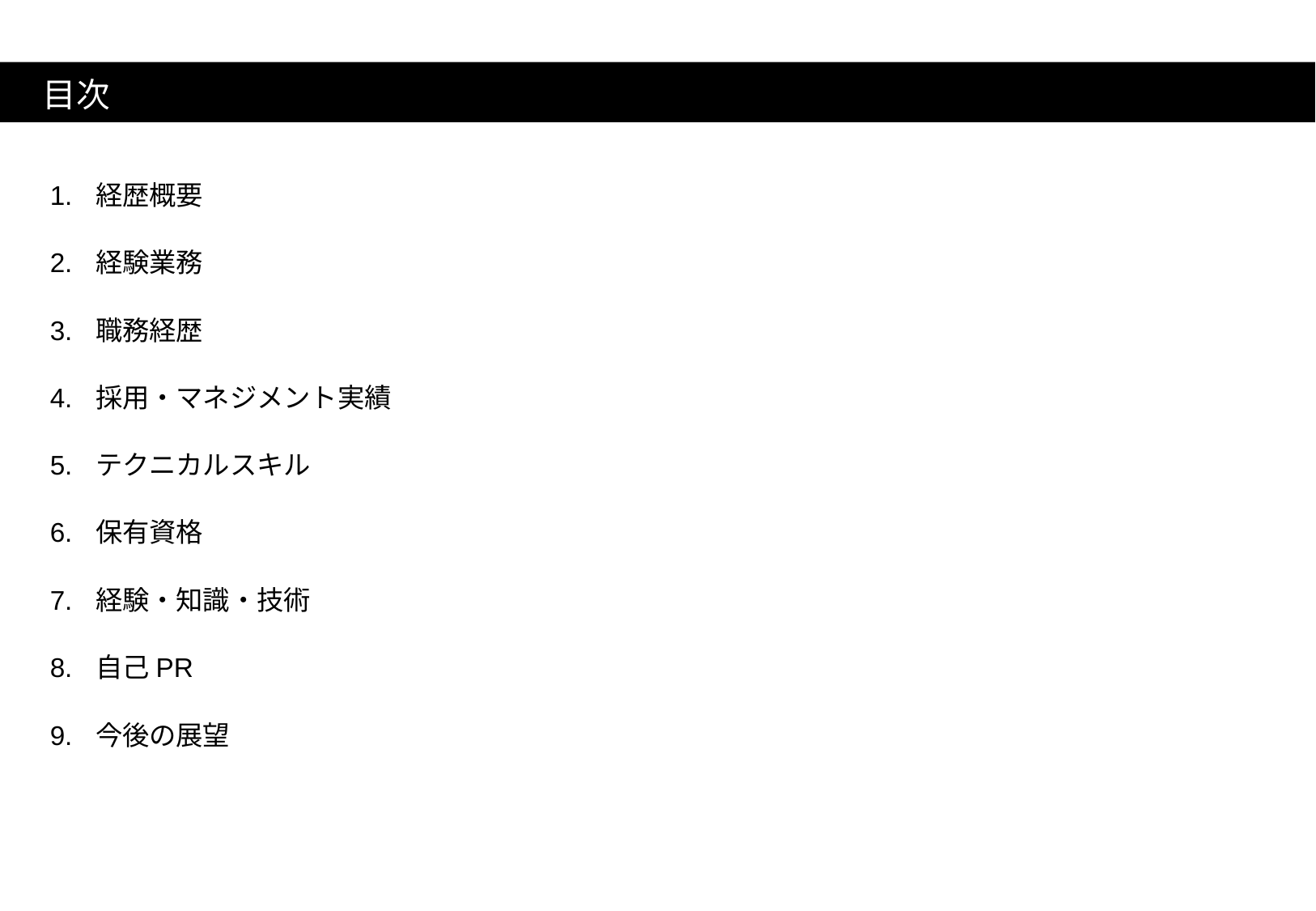

目次
経歴概要
経験業務
職務経歴
採用・マネジメント実績
テクニカルスキル
保有資格
経験・知識・技術
自己PR
今後の展望